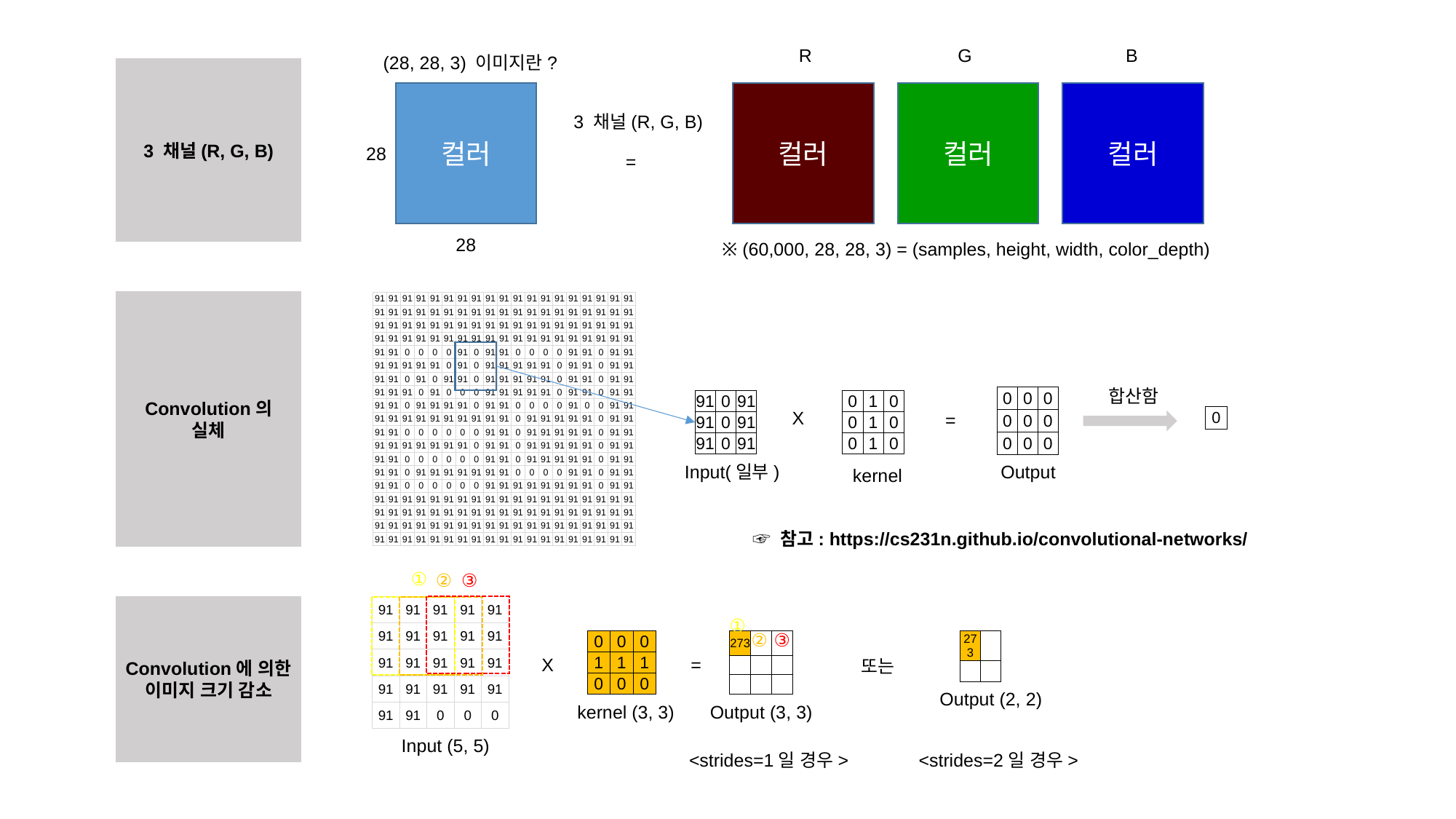

R
G
B
(28, 28, 3) 이미지란?
3 채널(R, G, B)
컬러
컬러
컬러
컬러
3 채널(R, G, B)
28
=
28
※ (60,000, 28, 28, 3) = (samples, height, width, color_depth)
Convolution의
실체
| 91 | 91 | 91 | 91 | 91 | 91 | 91 | 91 | 91 | 91 | 91 | 91 | 91 | 91 | 91 | 91 | 91 | 91 | 91 |
| --- | --- | --- | --- | --- | --- | --- | --- | --- | --- | --- | --- | --- | --- | --- | --- | --- | --- | --- |
| 91 | 91 | 91 | 91 | 91 | 91 | 91 | 91 | 91 | 91 | 91 | 91 | 91 | 91 | 91 | 91 | 91 | 91 | 91 |
| 91 | 91 | 91 | 91 | 91 | 91 | 91 | 91 | 91 | 91 | 91 | 91 | 91 | 91 | 91 | 91 | 91 | 91 | 91 |
| 91 | 91 | 91 | 91 | 91 | 91 | 91 | 91 | 91 | 91 | 91 | 91 | 91 | 91 | 91 | 91 | 91 | 91 | 91 |
| 91 | 91 | 0 | 0 | 0 | 0 | 91 | 0 | 91 | 91 | 0 | 0 | 0 | 0 | 91 | 91 | 0 | 91 | 91 |
| 91 | 91 | 91 | 91 | 91 | 0 | 91 | 0 | 91 | 91 | 91 | 91 | 91 | 0 | 91 | 91 | 0 | 91 | 91 |
| 91 | 91 | 0 | 91 | 0 | 91 | 91 | 0 | 91 | 91 | 91 | 91 | 91 | 0 | 91 | 91 | 0 | 91 | 91 |
| 91 | 91 | 91 | 0 | 91 | 0 | 0 | 0 | 91 | 91 | 91 | 91 | 91 | 0 | 91 | 91 | 0 | 91 | 91 |
| 91 | 91 | 0 | 91 | 91 | 91 | 91 | 0 | 91 | 91 | 0 | 0 | 0 | 0 | 91 | 0 | 0 | 91 | 91 |
| 91 | 91 | 91 | 91 | 91 | 91 | 91 | 91 | 91 | 91 | 0 | 91 | 91 | 91 | 91 | 91 | 0 | 91 | 91 |
| 91 | 91 | 0 | 0 | 0 | 0 | 0 | 0 | 91 | 91 | 0 | 91 | 91 | 91 | 91 | 91 | 0 | 91 | 91 |
| 91 | 91 | 91 | 91 | 91 | 91 | 91 | 0 | 91 | 91 | 0 | 91 | 91 | 91 | 91 | 91 | 0 | 91 | 91 |
| 91 | 91 | 0 | 0 | 0 | 0 | 0 | 0 | 91 | 91 | 0 | 91 | 91 | 91 | 91 | 91 | 0 | 91 | 91 |
| 91 | 91 | 0 | 91 | 91 | 91 | 91 | 91 | 91 | 91 | 0 | 0 | 0 | 0 | 91 | 91 | 0 | 91 | 91 |
| 91 | 91 | 0 | 0 | 0 | 0 | 0 | 0 | 91 | 91 | 91 | 91 | 91 | 91 | 91 | 91 | 0 | 91 | 91 |
| 91 | 91 | 91 | 91 | 91 | 91 | 91 | 91 | 91 | 91 | 91 | 91 | 91 | 91 | 91 | 91 | 91 | 91 | 91 |
| 91 | 91 | 91 | 91 | 91 | 91 | 91 | 91 | 91 | 91 | 91 | 91 | 91 | 91 | 91 | 91 | 91 | 91 | 91 |
| 91 | 91 | 91 | 91 | 91 | 91 | 91 | 91 | 91 | 91 | 91 | 91 | 91 | 91 | 91 | 91 | 91 | 91 | 91 |
| 91 | 91 | 91 | 91 | 91 | 91 | 91 | 91 | 91 | 91 | 91 | 91 | 91 | 91 | 91 | 91 | 91 | 91 | 91 |

합산함
| 0 | 0 | 0 |
| --- | --- | --- |
| 0 | 0 | 0 |
| 0 | 0 | 0 |
| 91 | 0 | 91 |
| --- | --- | --- |
| 91 | 0 | 91 |
| 91 | 0 | 91 |
| 0 | 1 | 0 |
| --- | --- | --- |
| 0 | 1 | 0 |
| 0 | 1 | 0 |
X
=
| 0 |
| --- |

Output
Input(일부)
kernel
☞ 참고: https://cs231n.github.io/convolutional-networks/
①
③
②

Convolution에 의한
이미지 크기 감소
| 91 | 91 | 91 | 91 | 91 |
| --- | --- | --- | --- | --- |
| 91 | 91 | 91 | 91 | 91 |
| 91 | 91 | 91 | 91 | 91 |
| 91 | 91 | 91 | 91 | 91 |
| 91 | 91 | 0 | 0 | 0 |

①
②
③
| 273 |  |  |
| --- | --- | --- |
|  |  |  |
|  |  |  |
| 0 | 0 | 0 |
| --- | --- | --- |
| 1 | 1 | 1 |
| 0 | 0 | 0 |
| 273 |  |
| --- | --- |
|  |  |
X
=
또는
Output (2, 2)
kernel (3, 3)
Output (3, 3)
Input (5, 5)
<strides=1일 경우>
<strides=2일 경우>